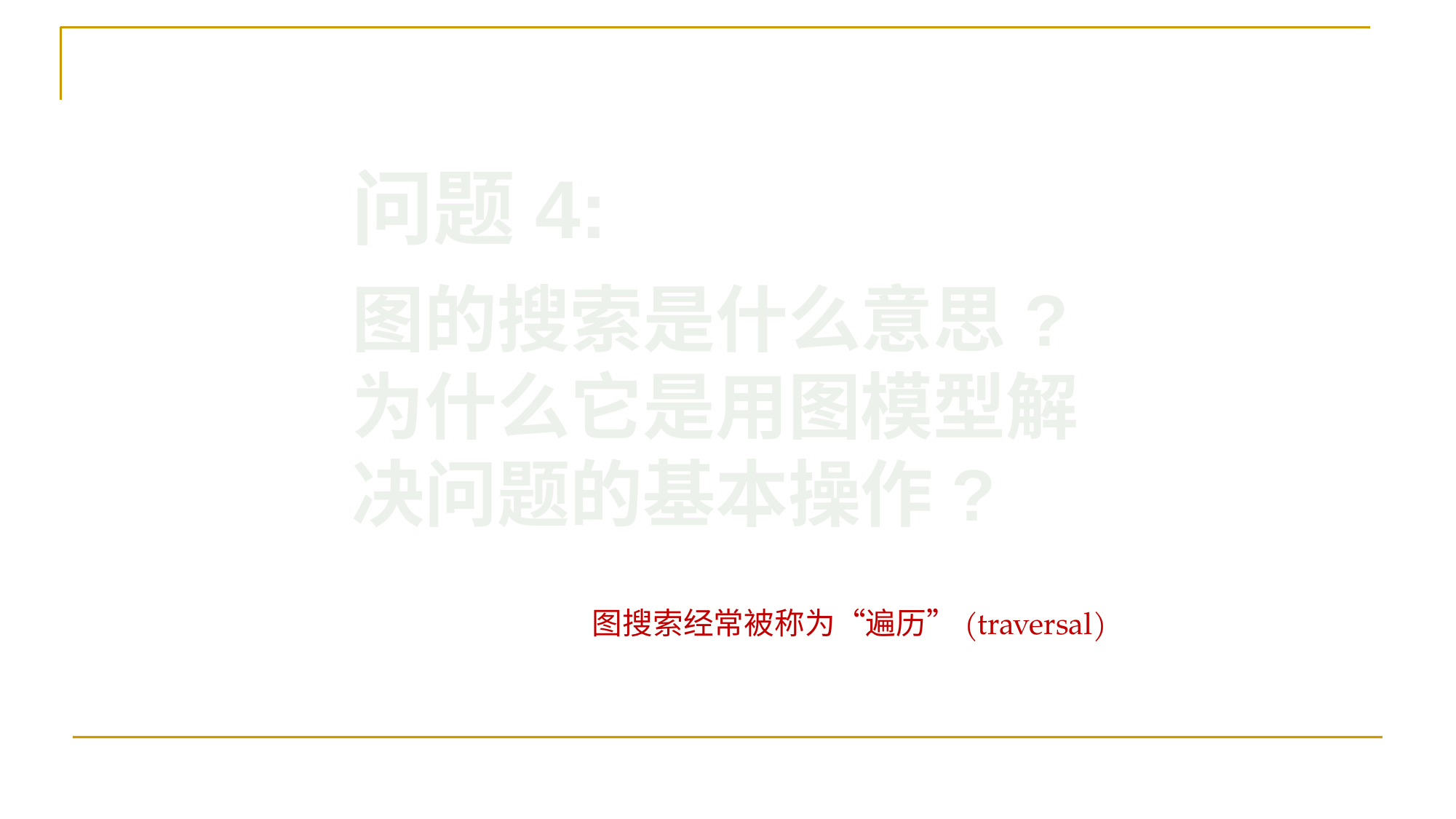

问题4:
图的搜索是什么意思?为什么它是用图模型解决问题的基本操作?
图搜索经常被称为“遍历”(traversal)